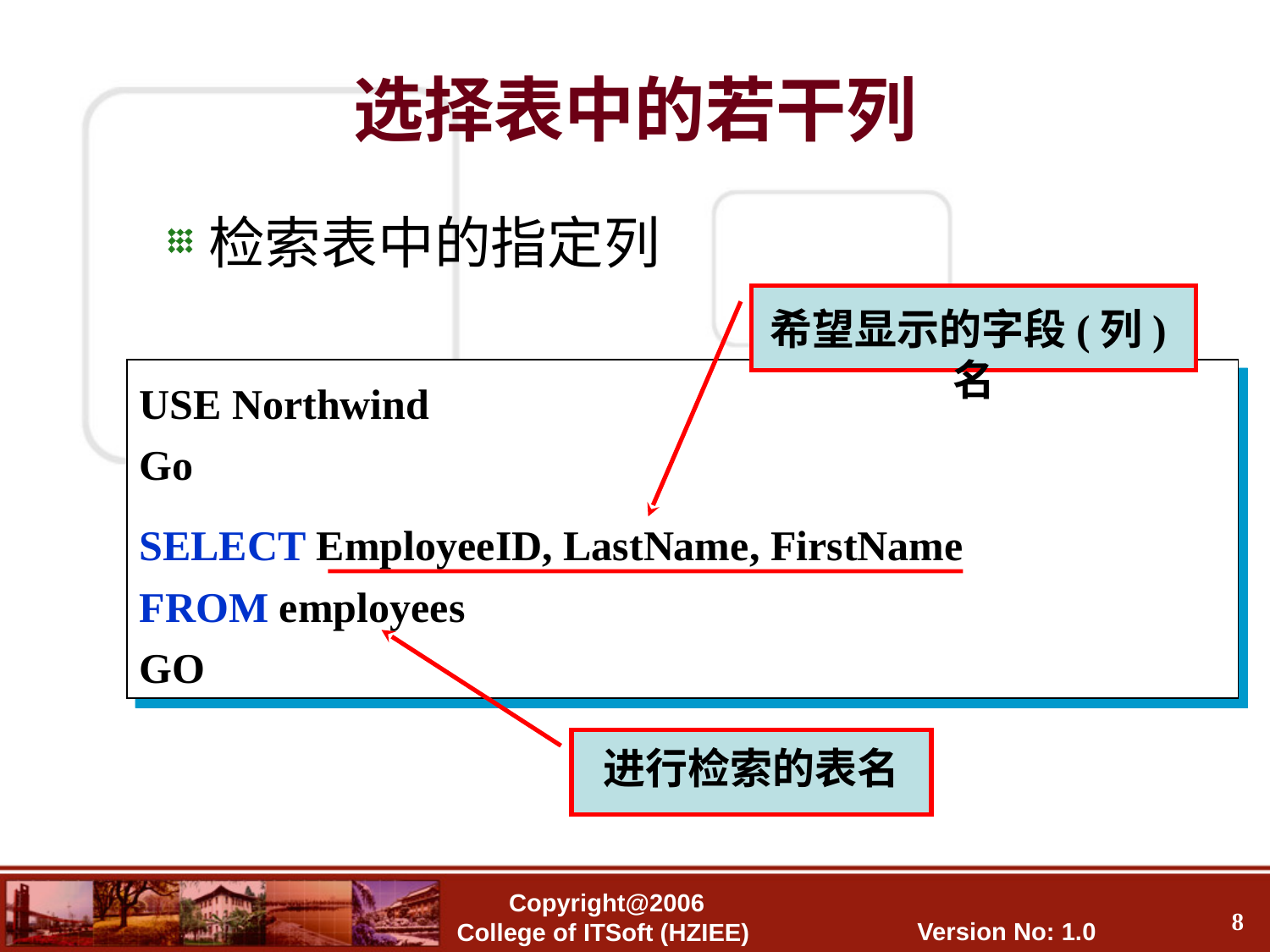

选择表中的若干列
检索表中的指定列
希望显示的字段(列)名
USE Northwind
Go

SELECT EmployeeID, LastName, FirstName
FROM employees
GO

进行检索的表名